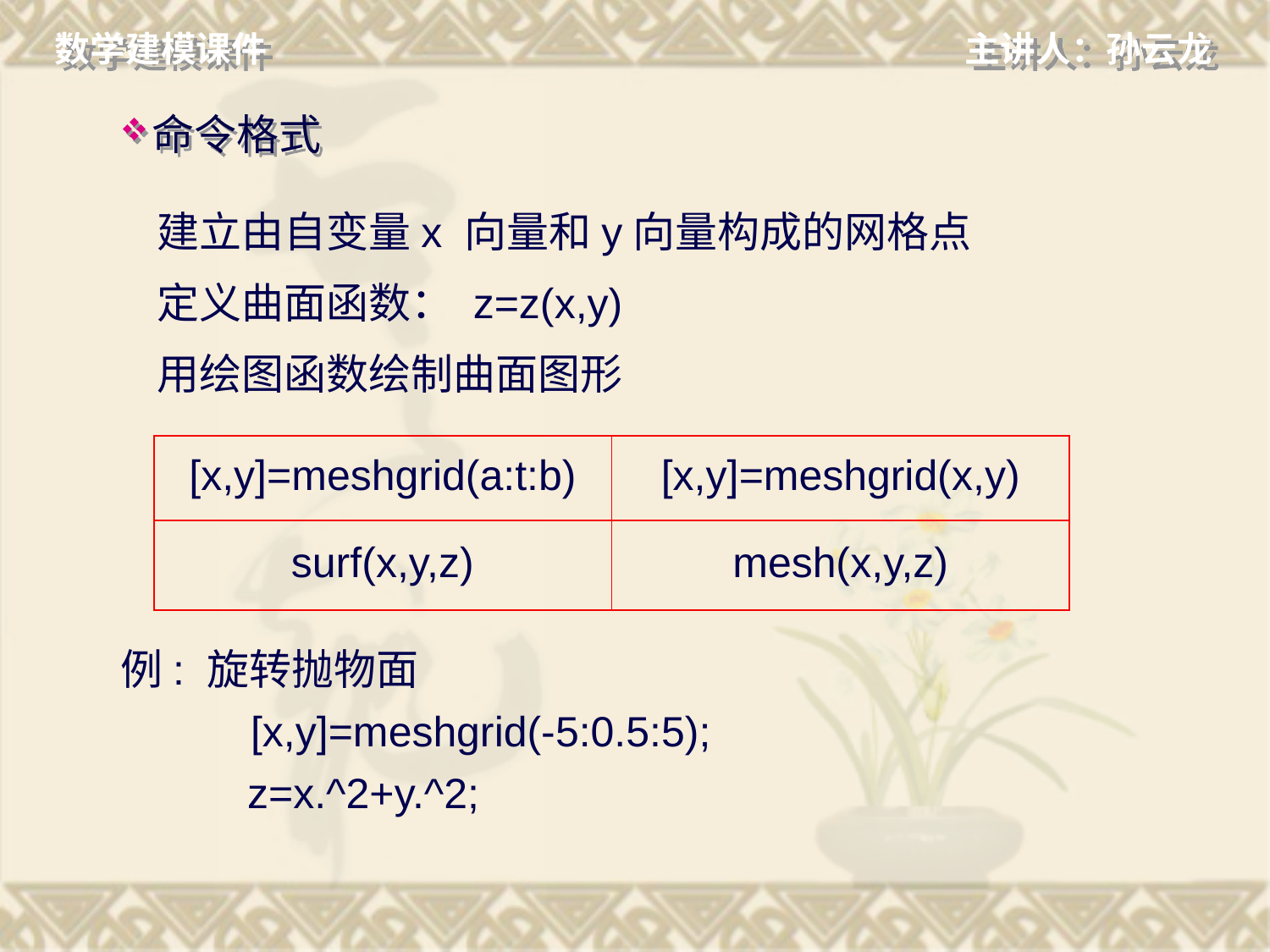

# 命令格式
建立由自变量x 向量和y向量构成的网格点
定义曲面函数： z=z(x,y)
用绘图函数绘制曲面图形
| [x,y]=meshgrid(a:t:b) | [x,y]=meshgrid(x,y) |
| --- | --- |
| surf(x,y,z) | mesh(x,y,z) |
例: 旋转抛物面
           [x,y]=meshgrid(-5:0.5:5);
 	z=x.^2+y.^2;